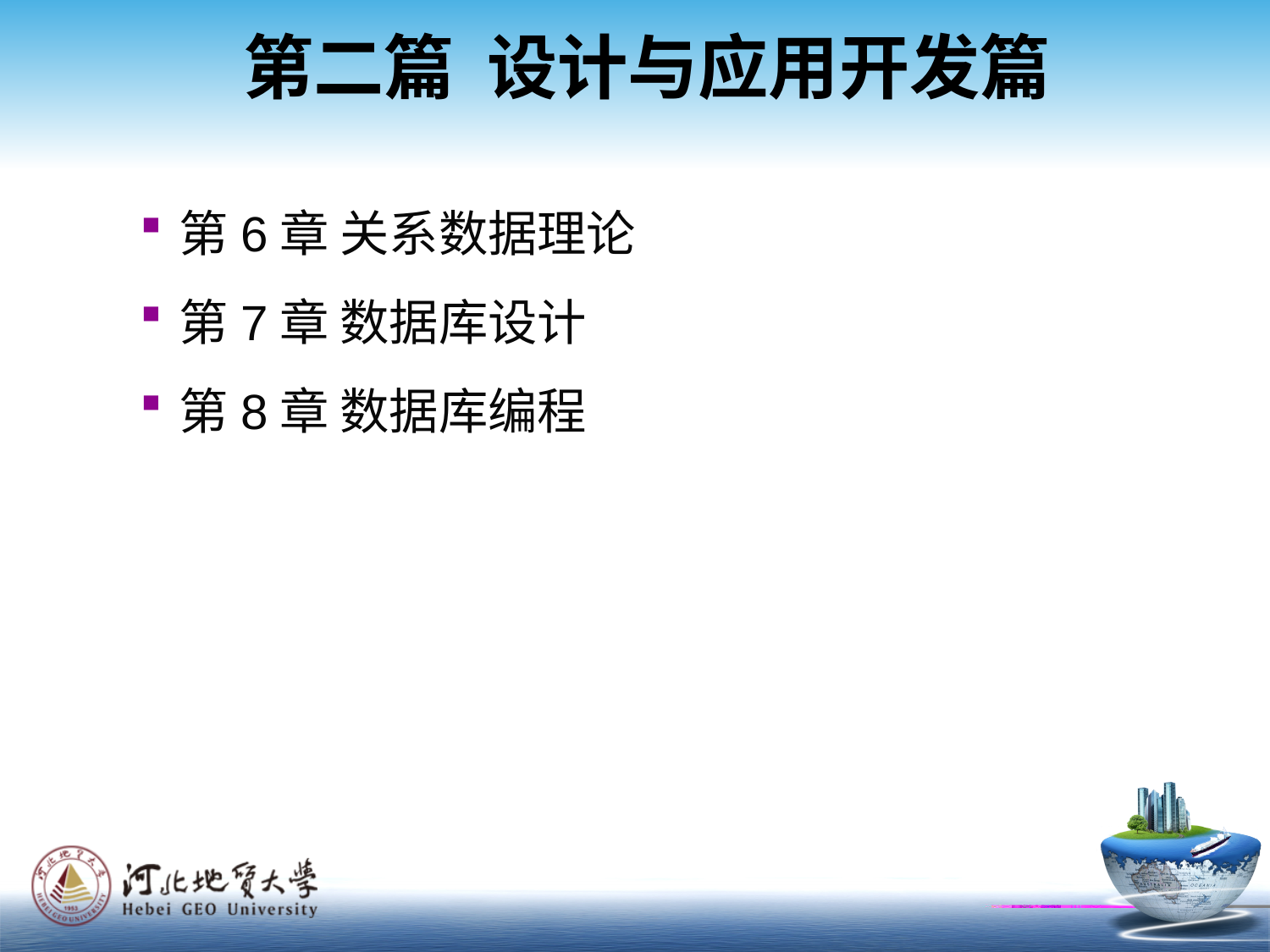

第二篇  设计与应用开发篇
第6章 关系数据理论
第7章 数据库设计
第8章 数据库编程